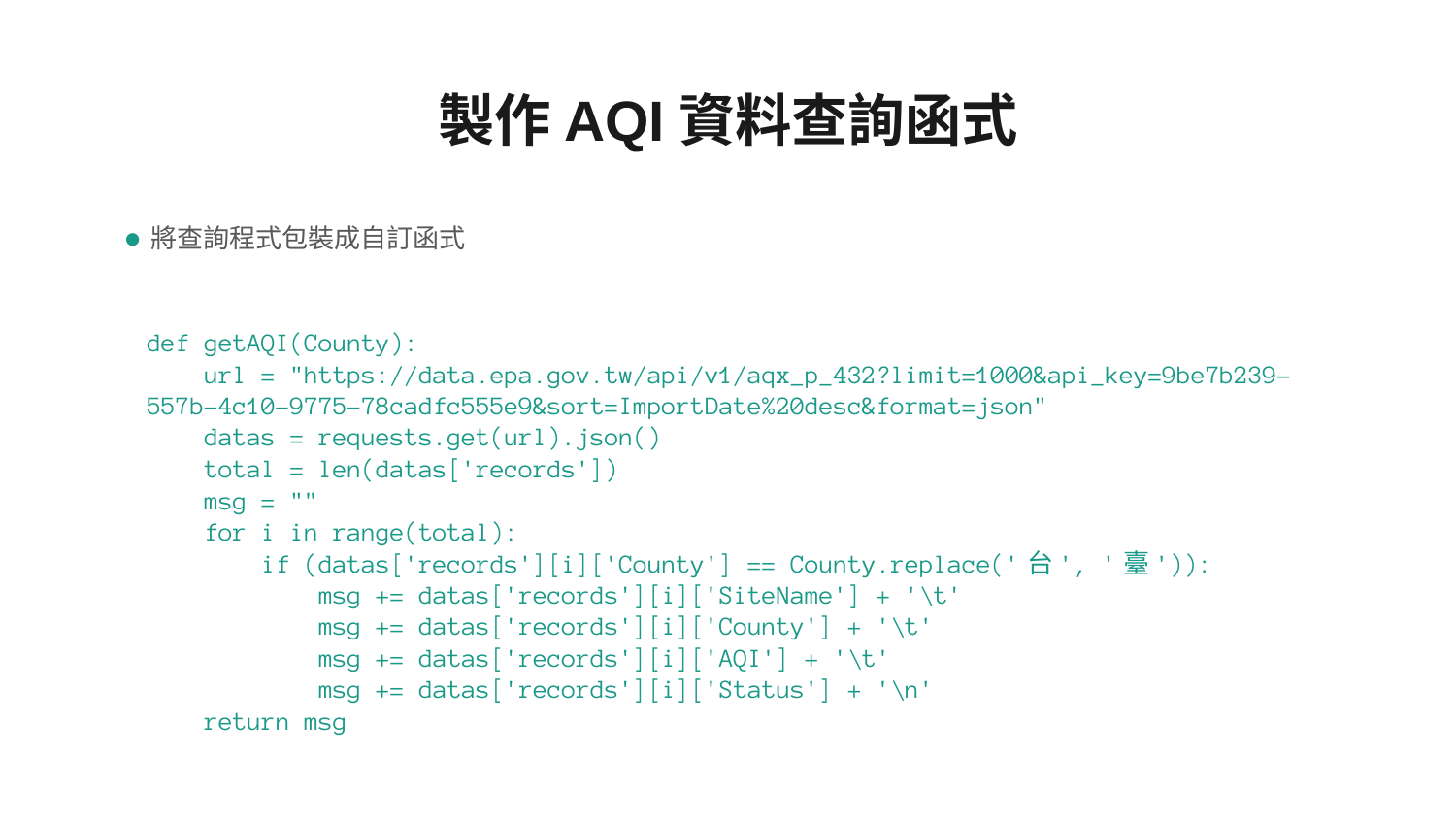

# 製作AQI資料查詢函式
將查詢程式包裝成自訂函式
def getAQI(County):
    url = "https://data.epa.gov.tw/api/v1/aqx_p_432?limit=1000&api_key=9be7b239-557b-4c10-9775-78cadfc555e9&sort=ImportDate%20desc&format=json"
    datas = requests.get(url).json()
    total = len(datas['records'])
    msg = ""
    for i in range(total):
        if (datas['records'][i]['County'] == County.replace('台', '臺')):
            msg += datas['records'][i]['SiteName'] + '\t'
            msg += datas['records'][i]['County'] + '\t'
            msg += datas['records'][i]['AQI'] + '\t'
            msg += datas['records'][i]['Status'] + '\n'
    return msg
28